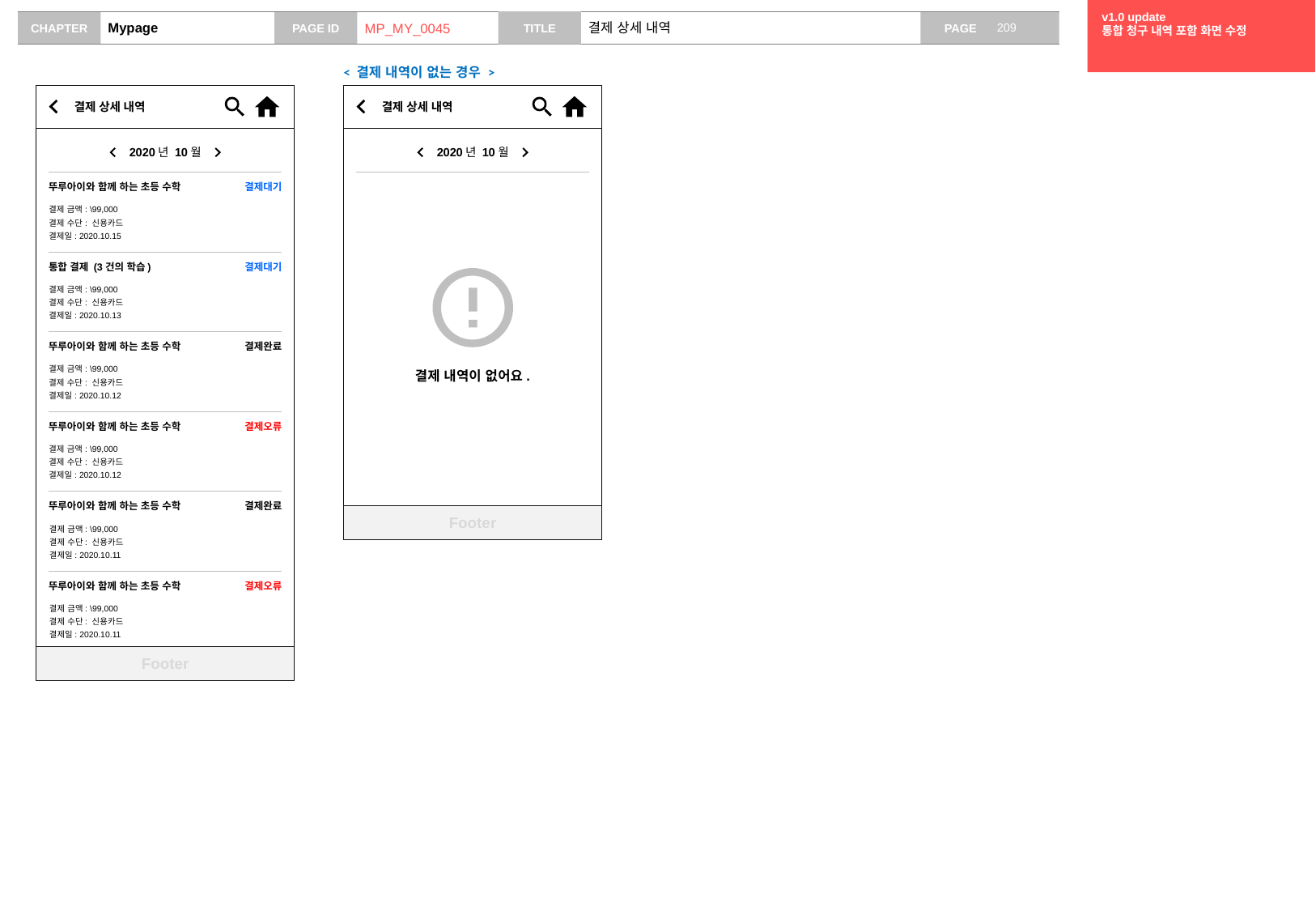

v1.0 update
통합 청구 내역 포함 화면 수정

# Mypage
MP_MY_0045
결제 상세 내역
< 결제 내역이 없는 경우 >

결제 상세 내역

결제 상세 내역

2020년 10월

2020년 10월

뚜루아이와 함께 하는 초등 수학
결제대기
결제 금액: \99,000
결제 수단: 신용카드
결제일: 2020.10.15
통합 결제 (3건의 학습)
결제대기
결제 금액: \99,000
결제 수단: 신용카드
결제일: 2020.10.13

뚜루아이와 함께 하는 초등 수학
결제완료
결제 금액: \99,000
결제 수단: 신용카드
결제일: 2020.10.12
결제 내역이 없어요.
뚜루아이와 함께 하는 초등 수학
결제오류
결제 금액: \99,000
결제 수단: 신용카드
결제일: 2020.10.12
뚜루아이와 함께 하는 초등 수학
결제완료
결제 금액: \99,000
결제 수단: 신용카드
결제일: 2020.10.11
Footer
뚜루아이와 함께 하는 초등 수학
결제오류
결제 금액: \99,000
결제 수단: 신용카드
결제일: 2020.10.11
Footer